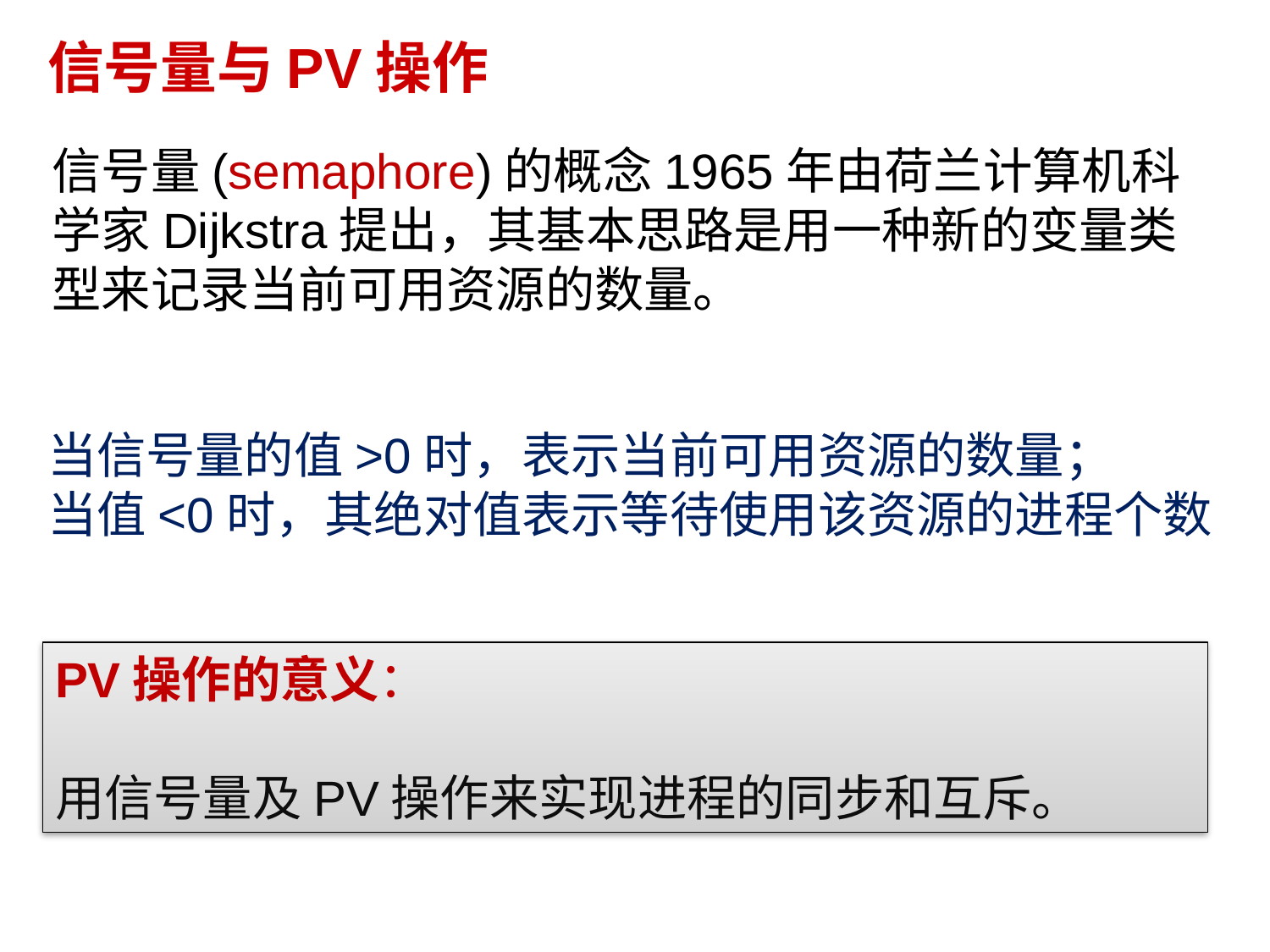

信号量与PV操作
信号量(semaphore)的概念1965年由荷兰计算机科学家Dijkstra提出，其基本思路是用一种新的变量类型来记录当前可用资源的数量。
当信号量的值>0时，表示当前可用资源的数量；
当值<0时，其绝对值表示等待使用该资源的进程个数
PV操作的意义：

用信号量及PV操作来实现进程的同步和互斥。